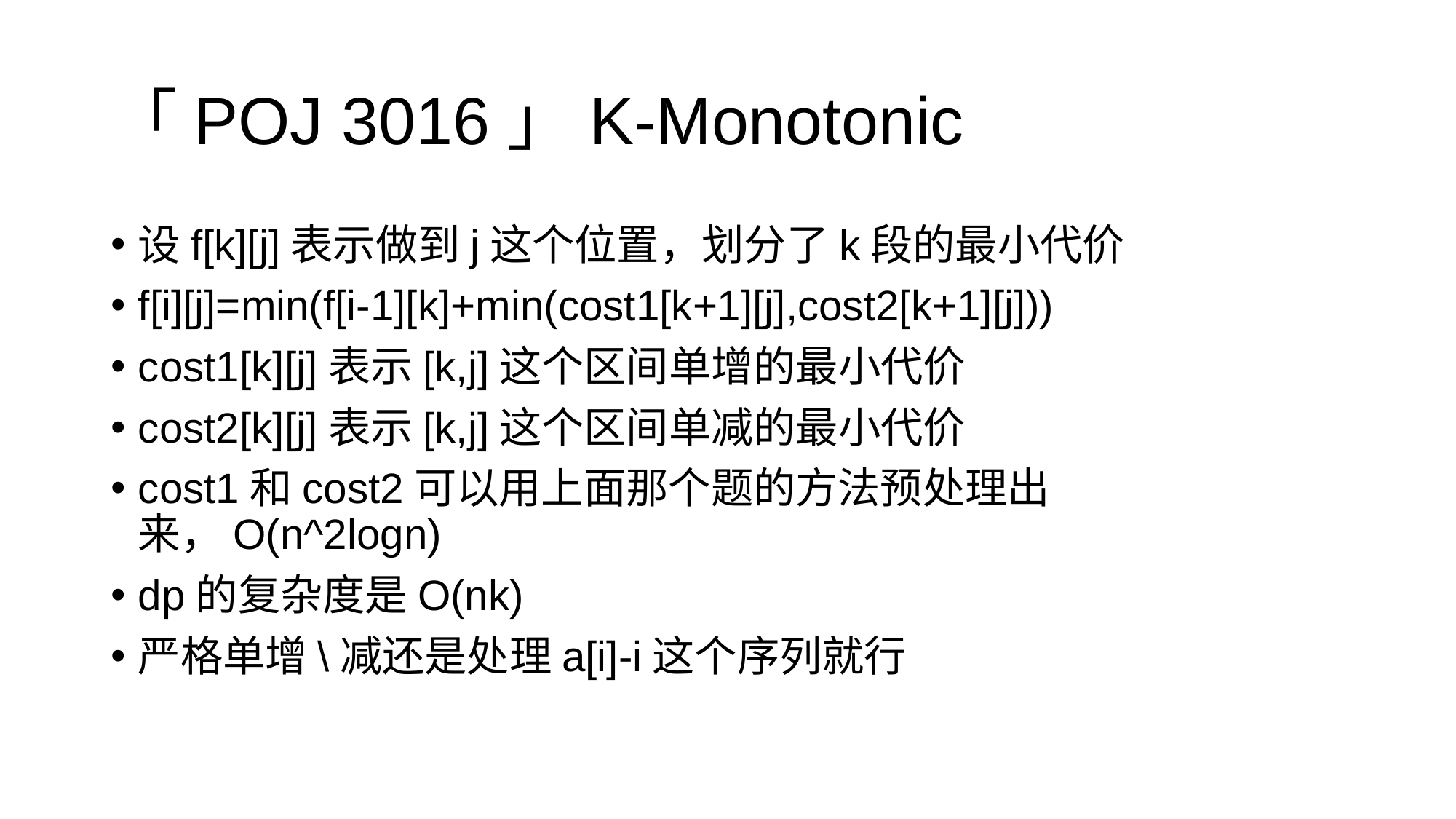

# 「POJ 3016」K-Monotonic
设f[k][j]表示做到j这个位置，划分了k段的最小代价
f[i][j]=min(f[i-1][k]+min(cost1[k+1][j],cost2[k+1][j]))
cost1[k][j]表示[k,j]这个区间单增的最小代价
cost2[k][j]表示[k,j]这个区间单减的最小代价
cost1和cost2可以用上面那个题的方法预处理出来，O(n^2logn)
dp的复杂度是O(nk)
严格单增\减还是处理a[i]-i这个序列就行